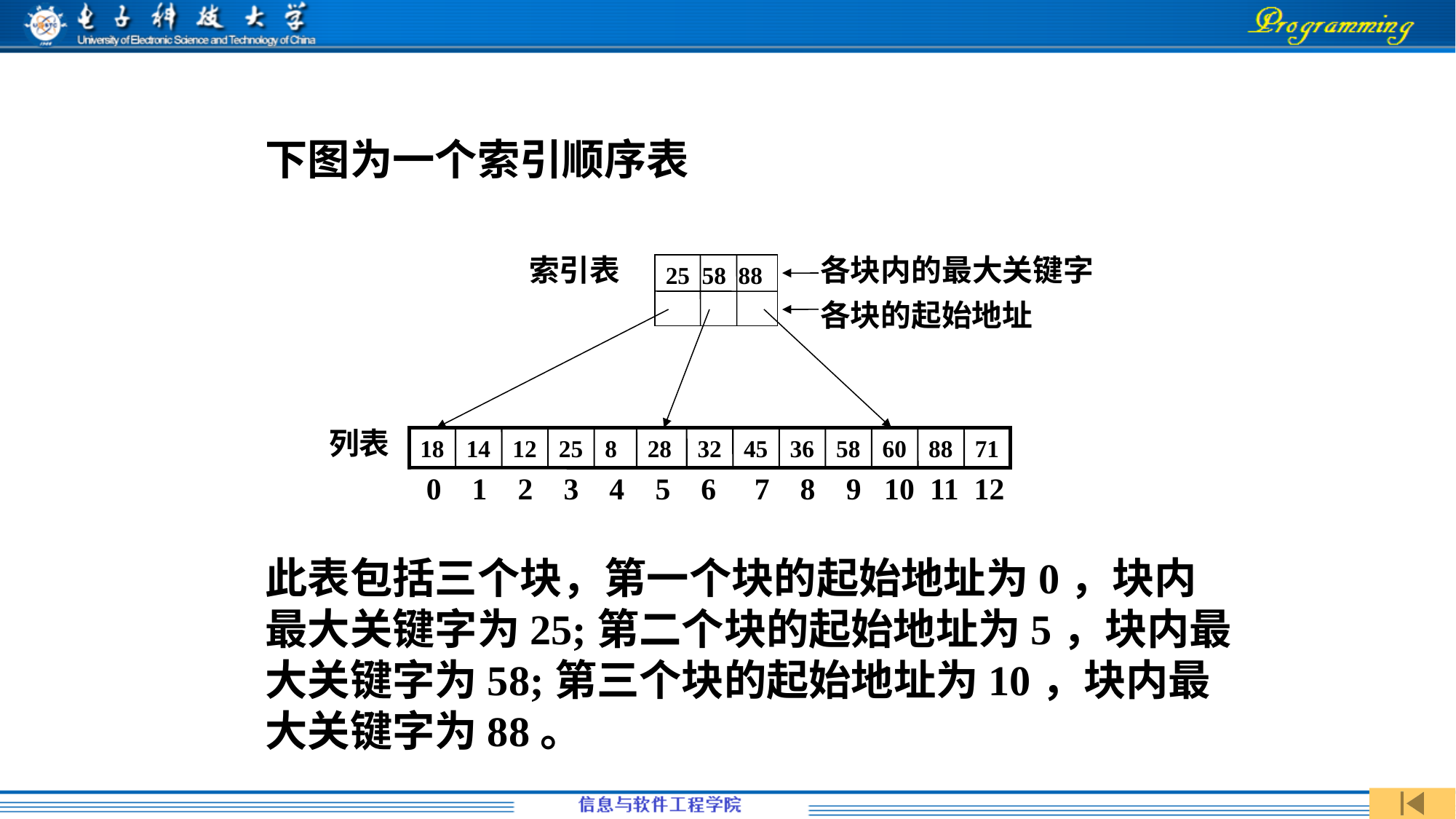

下图为一个索引顺序表
索引表
各块内的最大关键字
25  58  88

各块的起始地址

列表
18

14

12

25

8

28

32

45

36

58

60

88

71

  0    1    2    3    4    5    6     7    8    9   10  11  12

此表包括三个块，第一个块的起始地址为0，块内最大关键字为25;第二个块的起始地址为5，块内最大关键字为58;第三个块的起始地址为10，块内最大关键字为88。